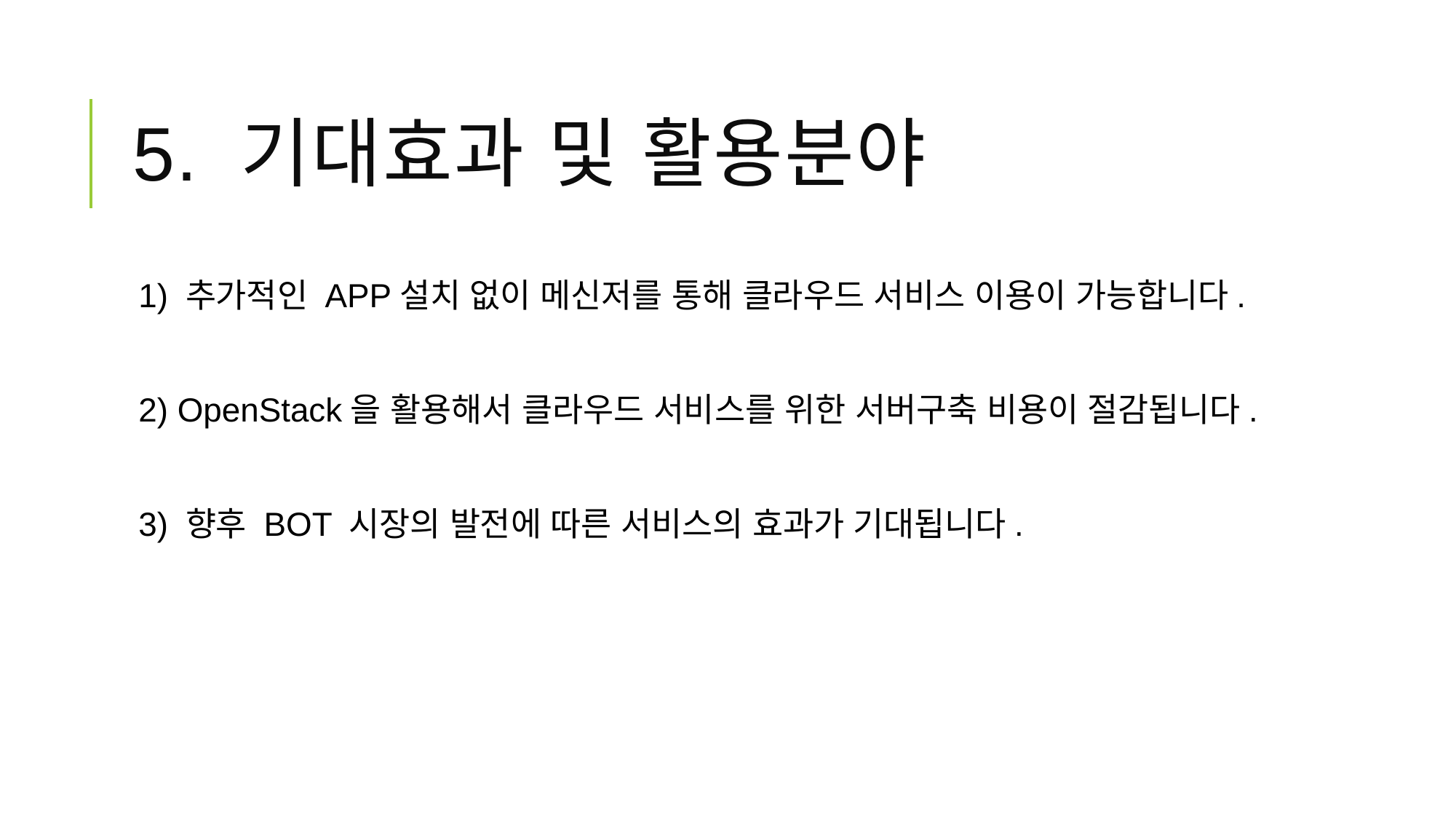

# 5. 기대효과 및 활용분야
1) 추가적인 APP설치 없이 메신저를 통해 클라우드 서비스 이용이 가능합니다.

2) OpenStack을 활용해서 클라우드 서비스를 위한 서버구축 비용이 절감됩니다.

3) 향후 BOT 시장의 발전에 따른 서비스의 효과가 기대됩니다.